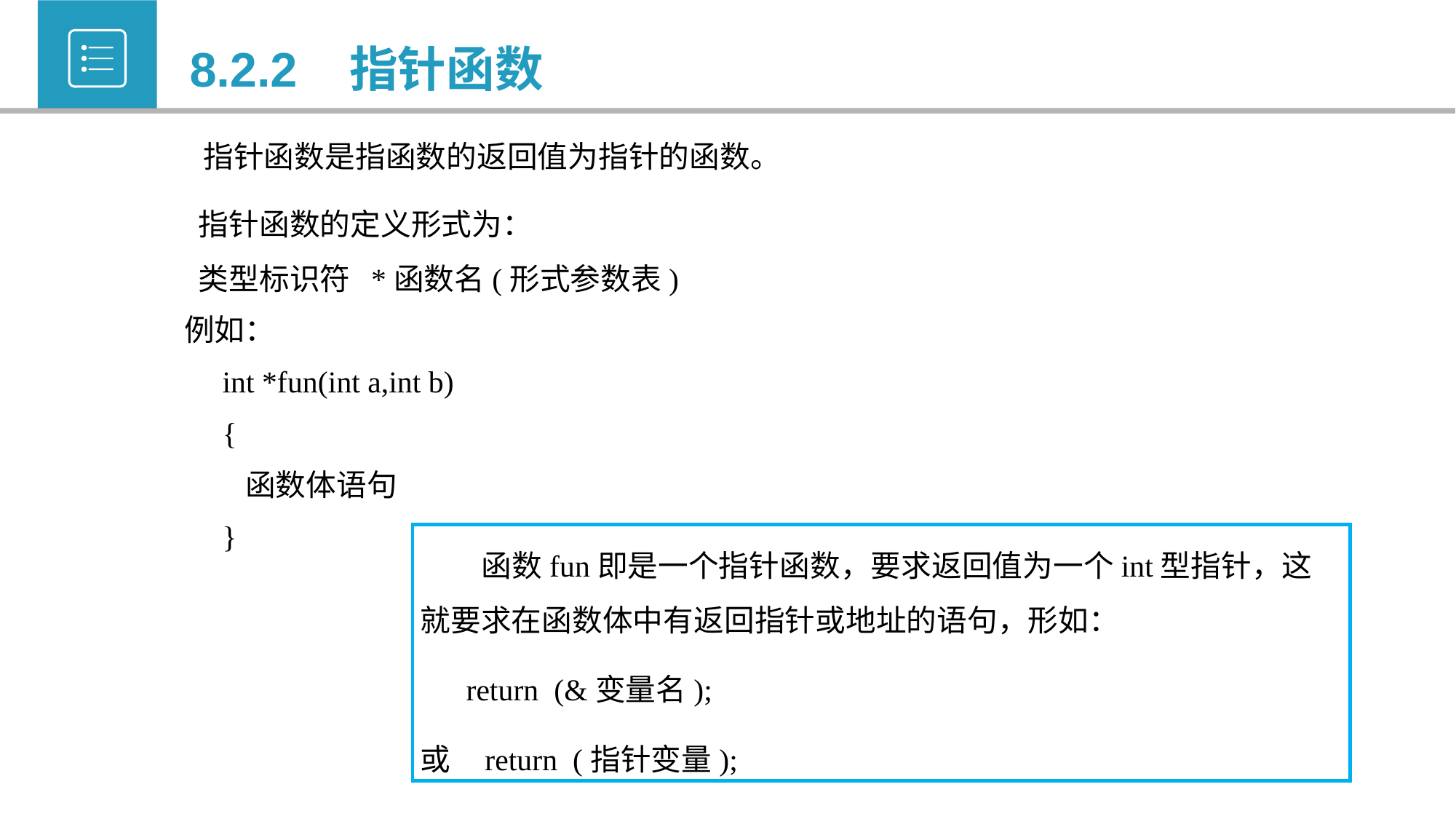

8.2.2   指针函数
指针函数是指函数的返回值为指针的函数。
      指针函数的定义形式为：
      类型标识符  *函数名(形式参数表)
例如：
     int *fun(int a,int b)
     {
        函数体语句
     }
        函数fun即是一个指针函数，要求返回值为一个int型指针，这就要求在函数体中有返回指针或地址的语句，形如：
      return  (&变量名);
或    return  (指针变量);